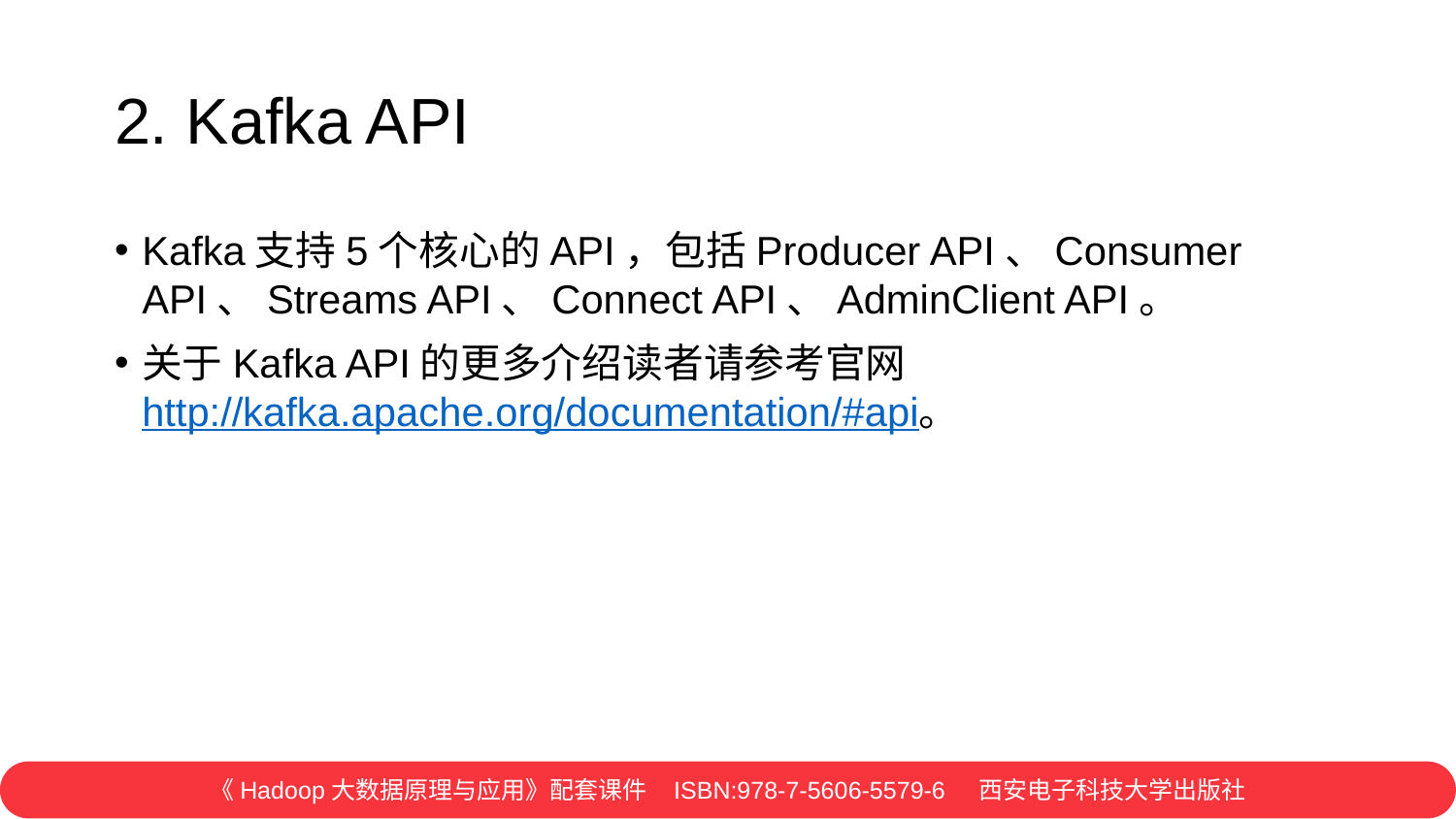

# 2. Kafka API
Kafka支持5个核心的API，包括Producer API、Consumer API、Streams API、Connect API、AdminClient API。
关于Kafka API的更多介绍读者请参考官网http://kafka.apache.org/documentation/#api。